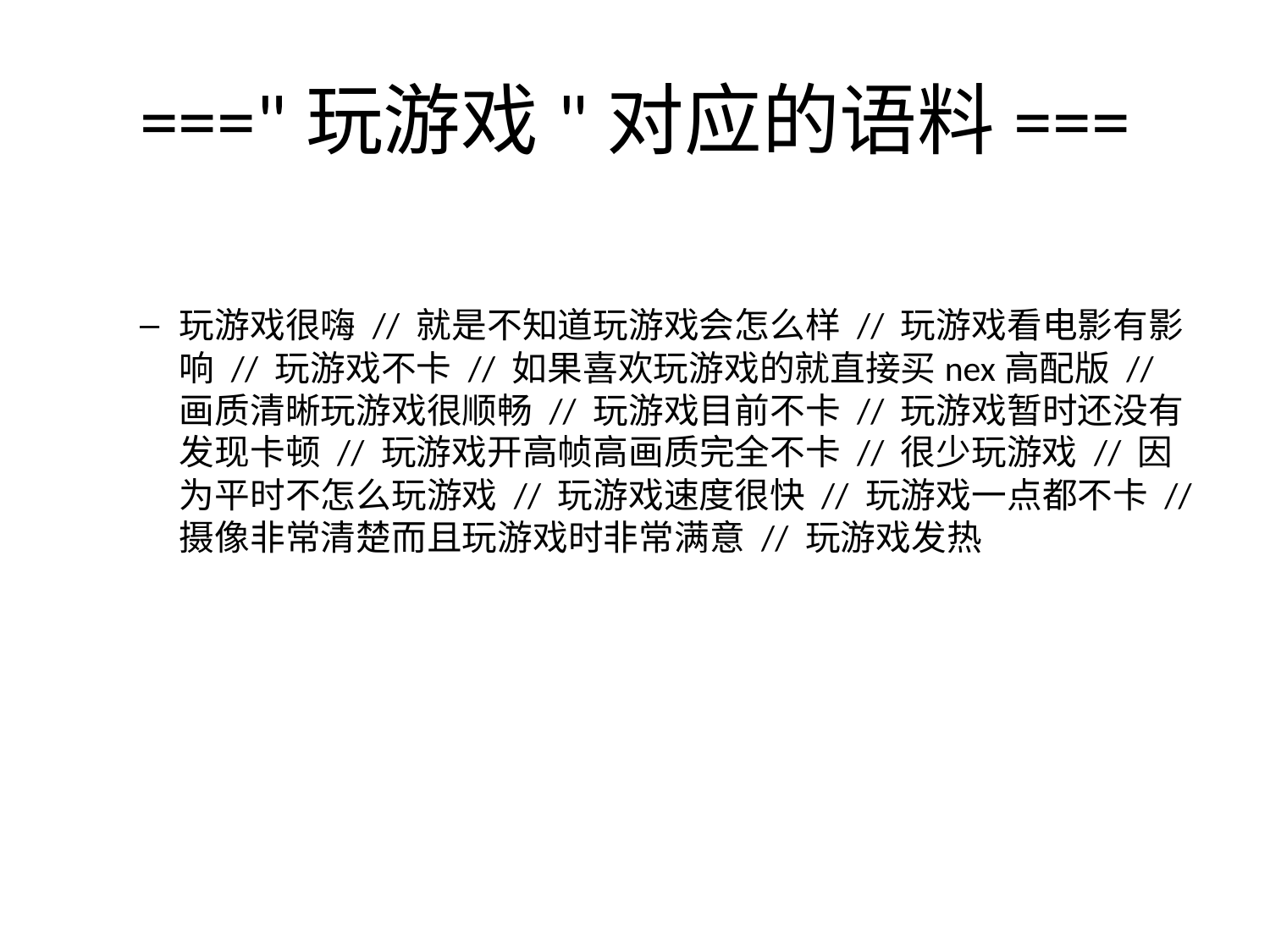

# ==="玩游戏"对应的语料===

玩游戏很嗨 // 就是不知道玩游戏会怎么样 // 玩游戏看电影有影响 // 玩游戏不卡 // 如果喜欢玩游戏的就直接买nex高配版 // 画质清晰玩游戏很顺畅 // 玩游戏目前不卡 // 玩游戏暂时还没有发现卡顿 // 玩游戏开高帧高画质完全不卡 // 很少玩游戏 // 因为平时不怎么玩游戏 // 玩游戏速度很快 // 玩游戏一点都不卡 // 摄像非常清楚而且玩游戏时非常满意 // 玩游戏发热